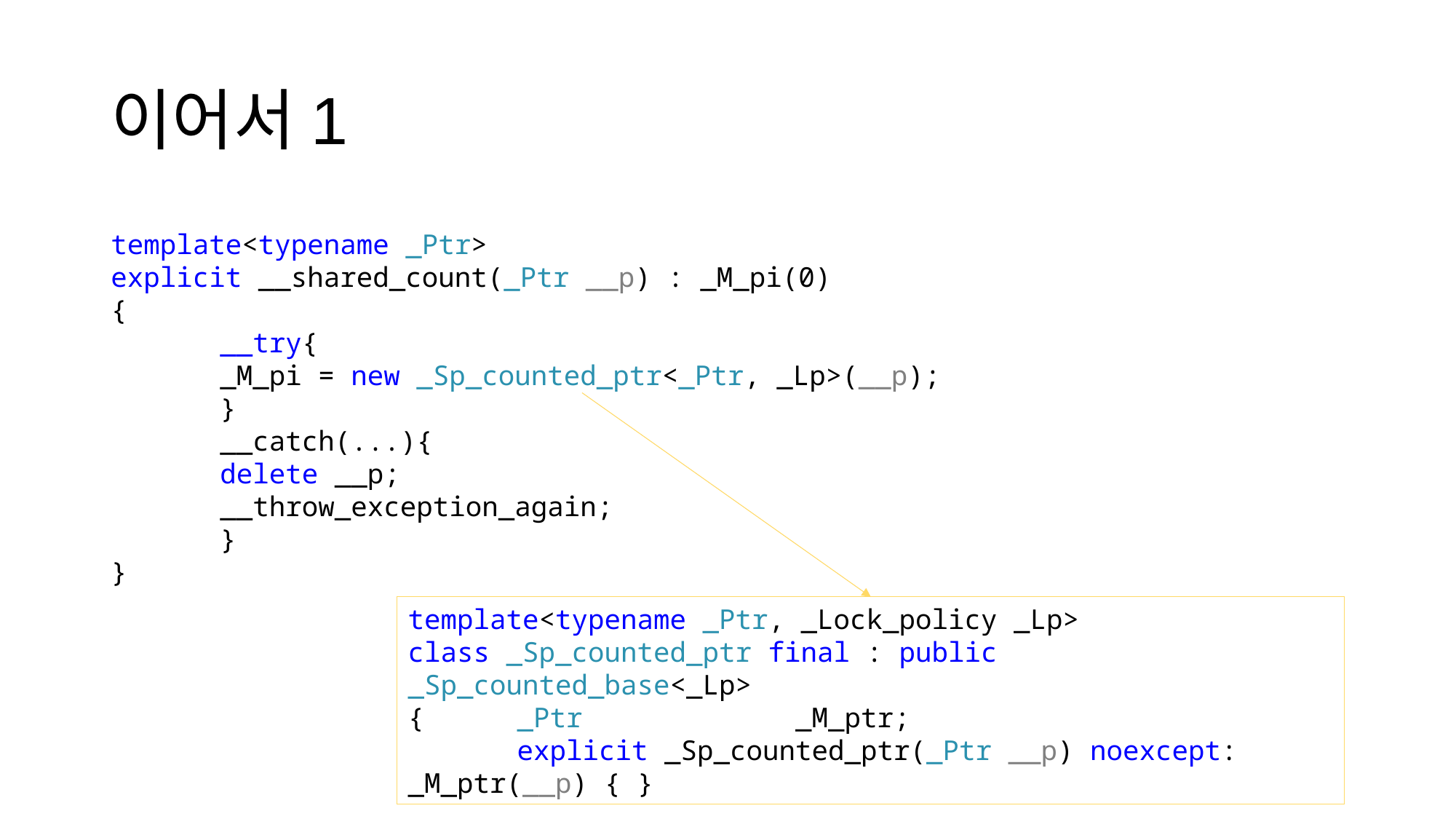

# 이어서1
template<typename _Ptr>
explicit __shared_count(_Ptr __p) : _M_pi(0)
{
	__try{
	_M_pi = new _Sp_counted_ptr<_Ptr, _Lp>(__p);
	}
	__catch(...){
	delete __p;
	__throw_exception_again;
	}
}
template<typename _Ptr, _Lock_policy _Lp>
class _Sp_counted_ptr final : public _Sp_counted_base<_Lp>
{	_Ptr             _M_ptr;
	explicit _Sp_counted_ptr(_Ptr __p) noexcept: _M_ptr(__p) { }